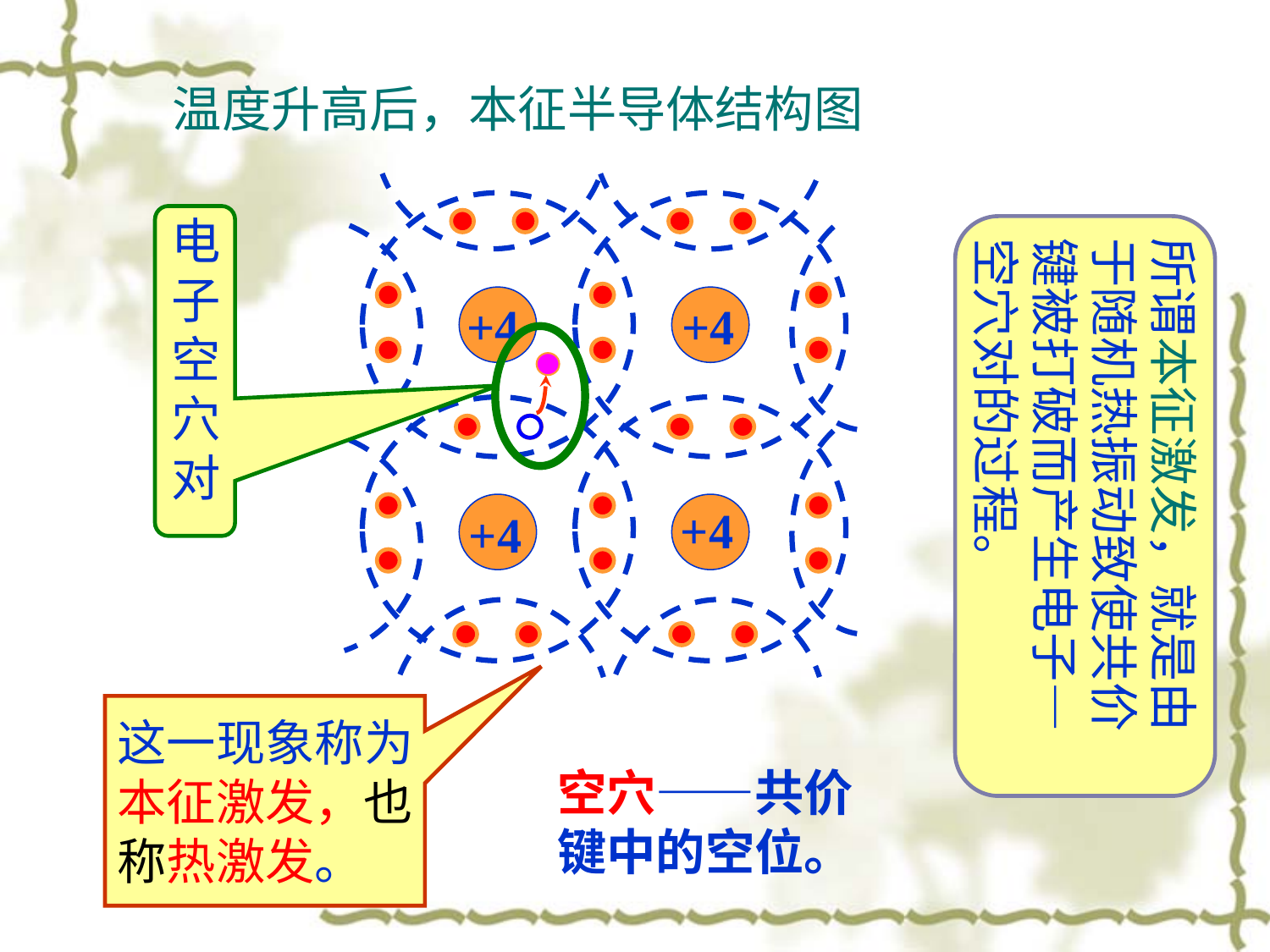

温度升高后，本征半导体结构图

+4
+4

+4
+4

电子空穴对

所谓本征激发，就是由于随机热振动致使共价键被打破而产生电子—空穴对的过程。

这一现象称为
本征激发，也
称热激发。
空穴——共价键中的空位。
8